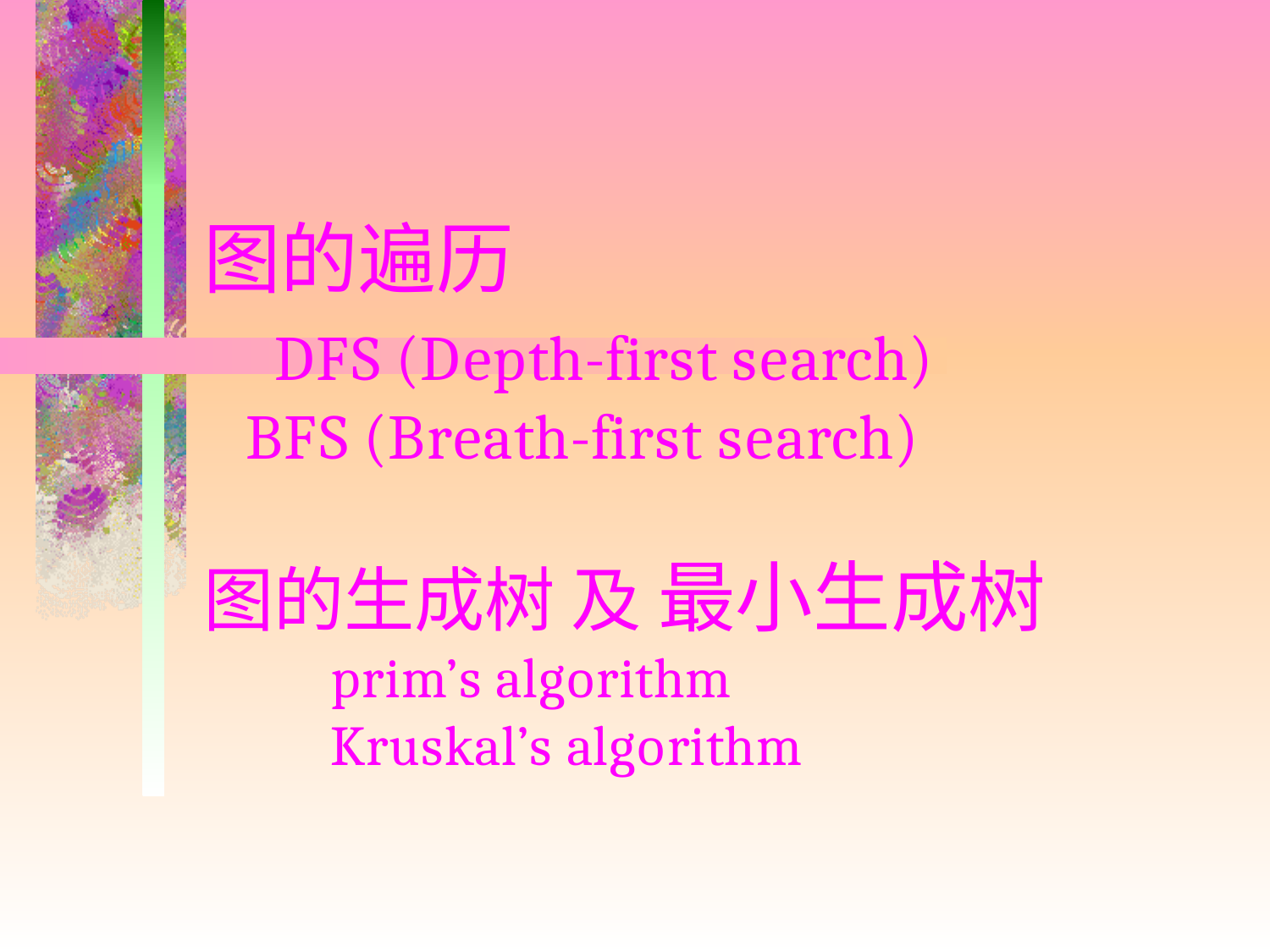

# 图的遍历 DFS (Depth-first search) BFS (Breath-first search) 图的生成树 及 最小生成树 prim’s algorithm Kruskal’s algorithm